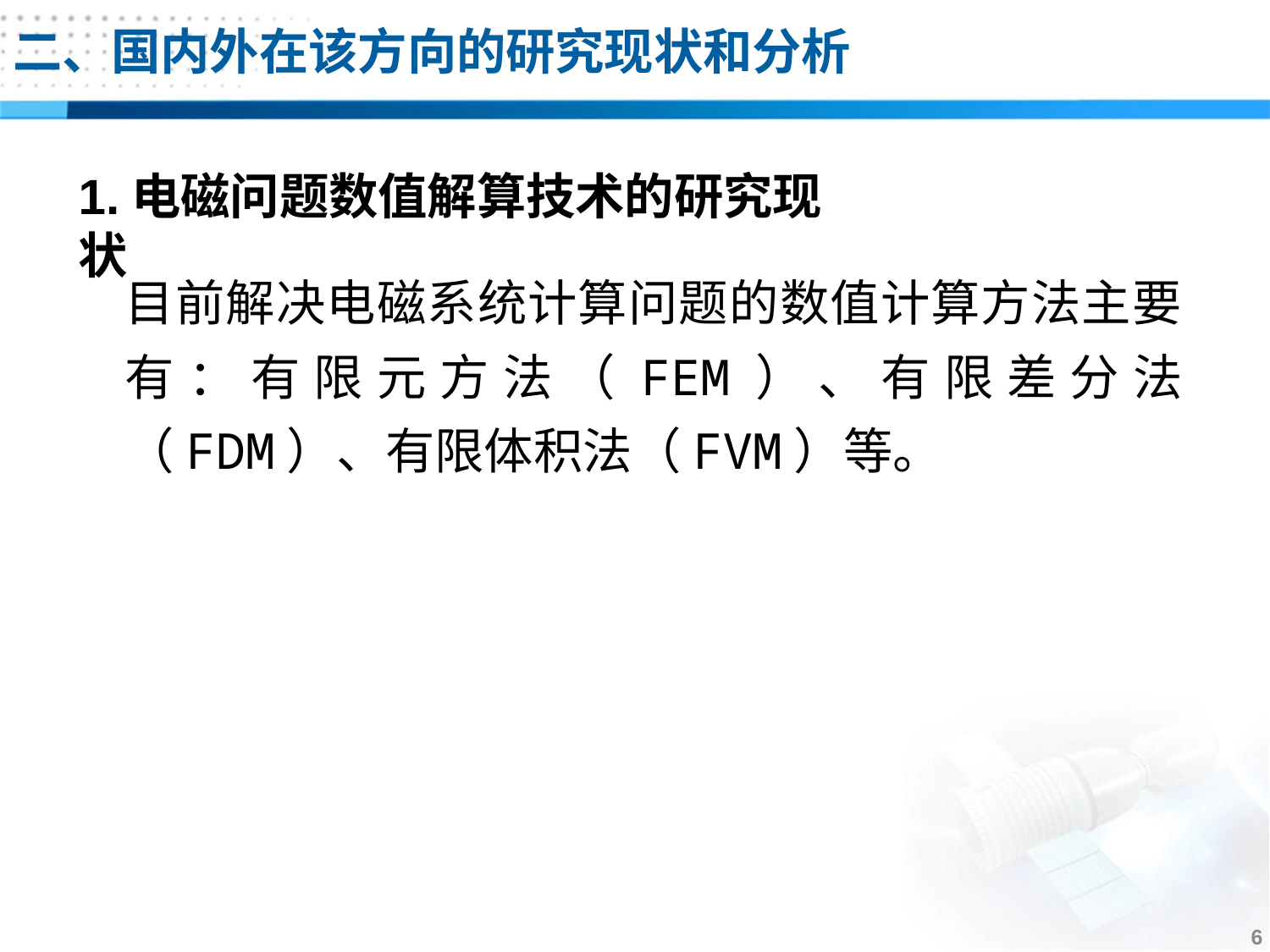

二、国内外在该方向的研究现状和分析
1.电磁问题数值解算技术的研究现状

目前解决电磁系统计算问题的数值计算方法主要有：有限元方法（FEM）、有限差分法（FDM）、有限体积法（FVM）等。

6